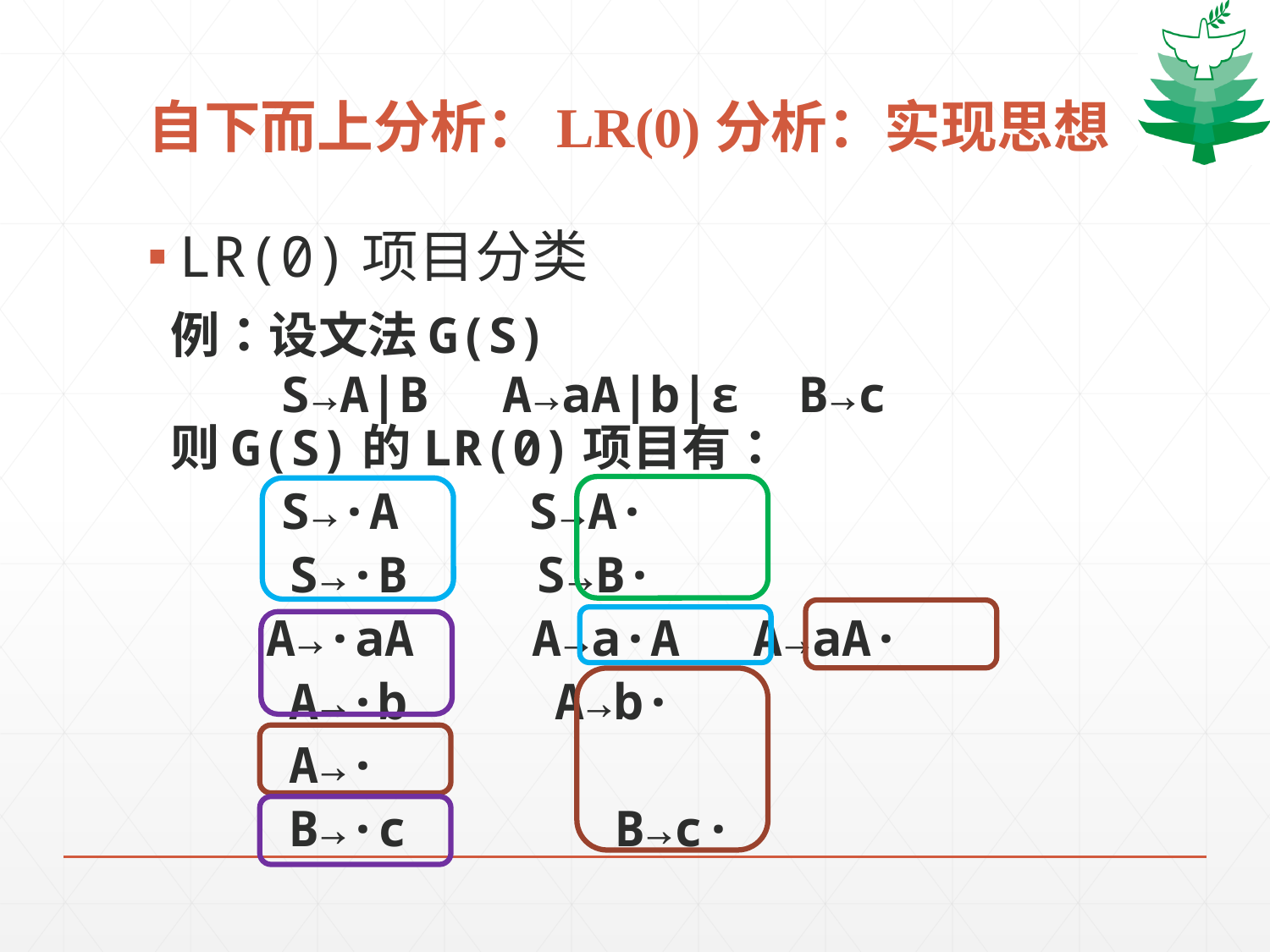

# 自下而上分析：LR(0)分析：实现思想
LR(0)项目分类

例：设文法G(S)
　　S→A|B　A→aA|b|ε  B→c
则G(S)的LR(0)项目有：
　　S→·A　     S→A·
    S→·B　     S→B·
 　 A→·aA　    A→a·A　A→aA·
    A→·b 　    A→b·
    A→·
    B→·c       B→c·